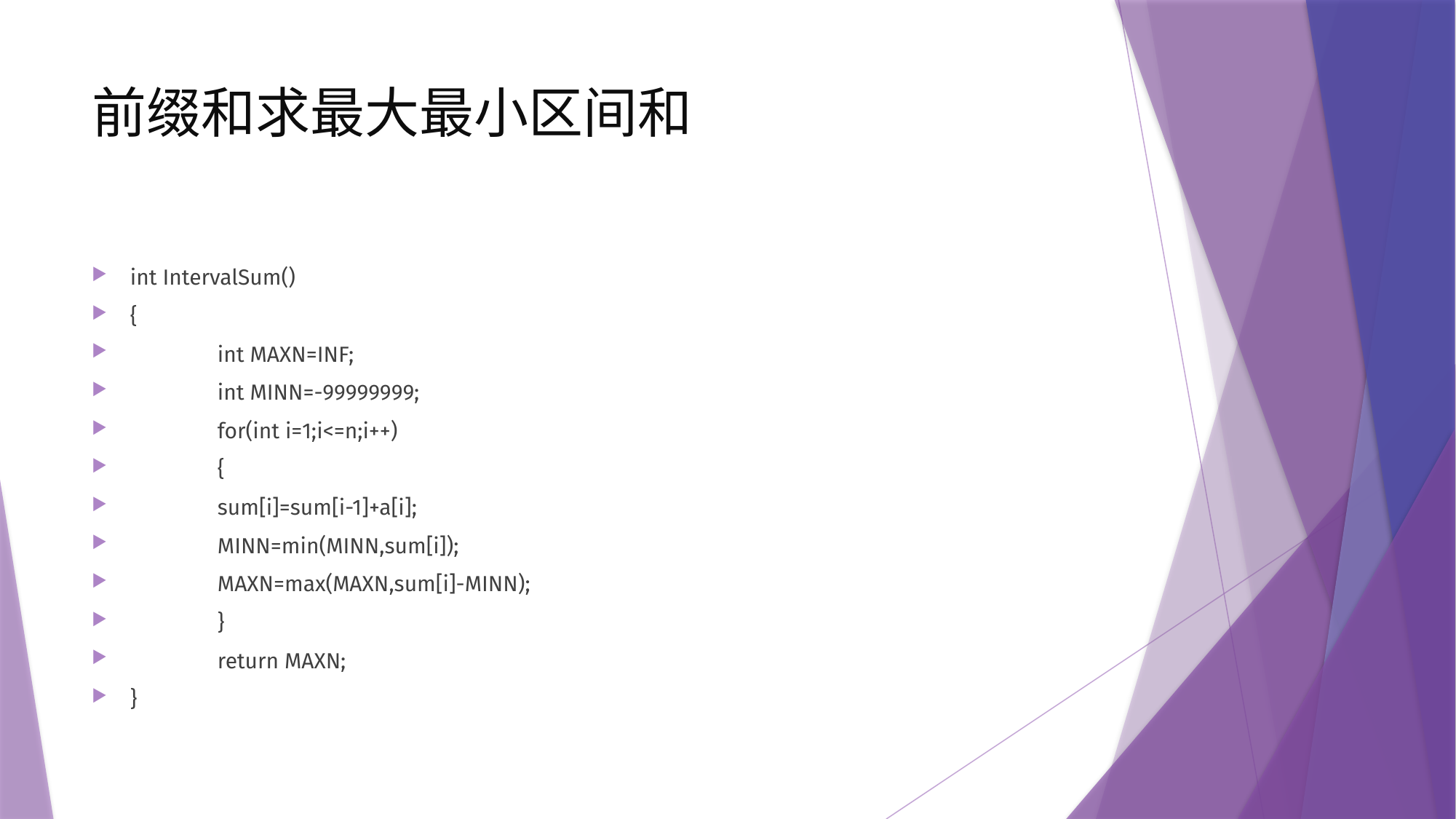

# 前缀和求最大最小区间和
int IntervalSum()
{
	int MAXN=INF;
	int MINN=-99999999;
	for(int i=1;i<=n;i++)
	{
		sum[i]=sum[i-1]+a[i];
		MINN=min(MINN,sum[i]);
		MAXN=max(MAXN,sum[i]-MINN);
	}
	return MAXN;
}